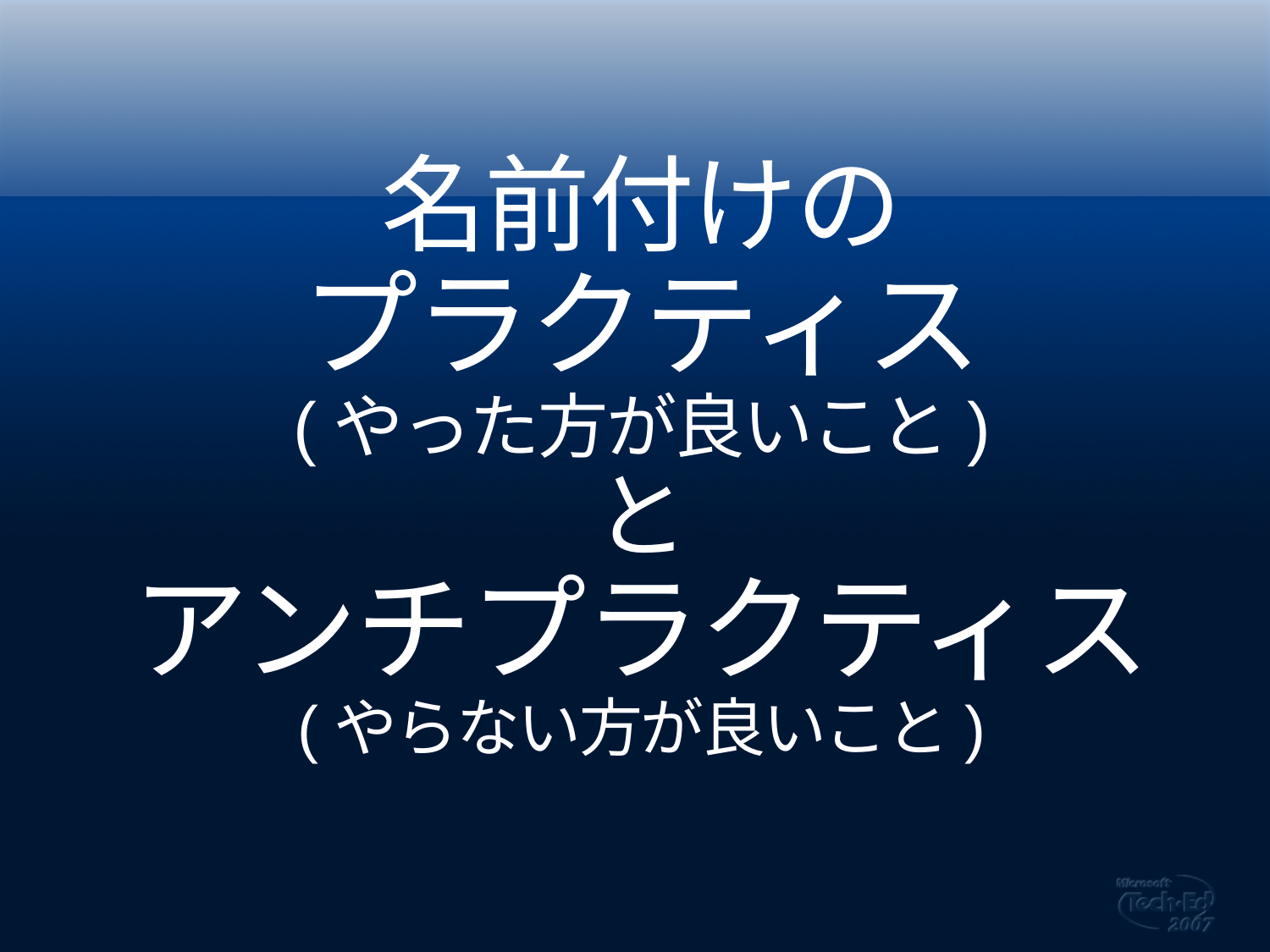

# 名前付けの プラクティス (やった方が良いこと) と アンチプラクティス (やらない方が良いこと)